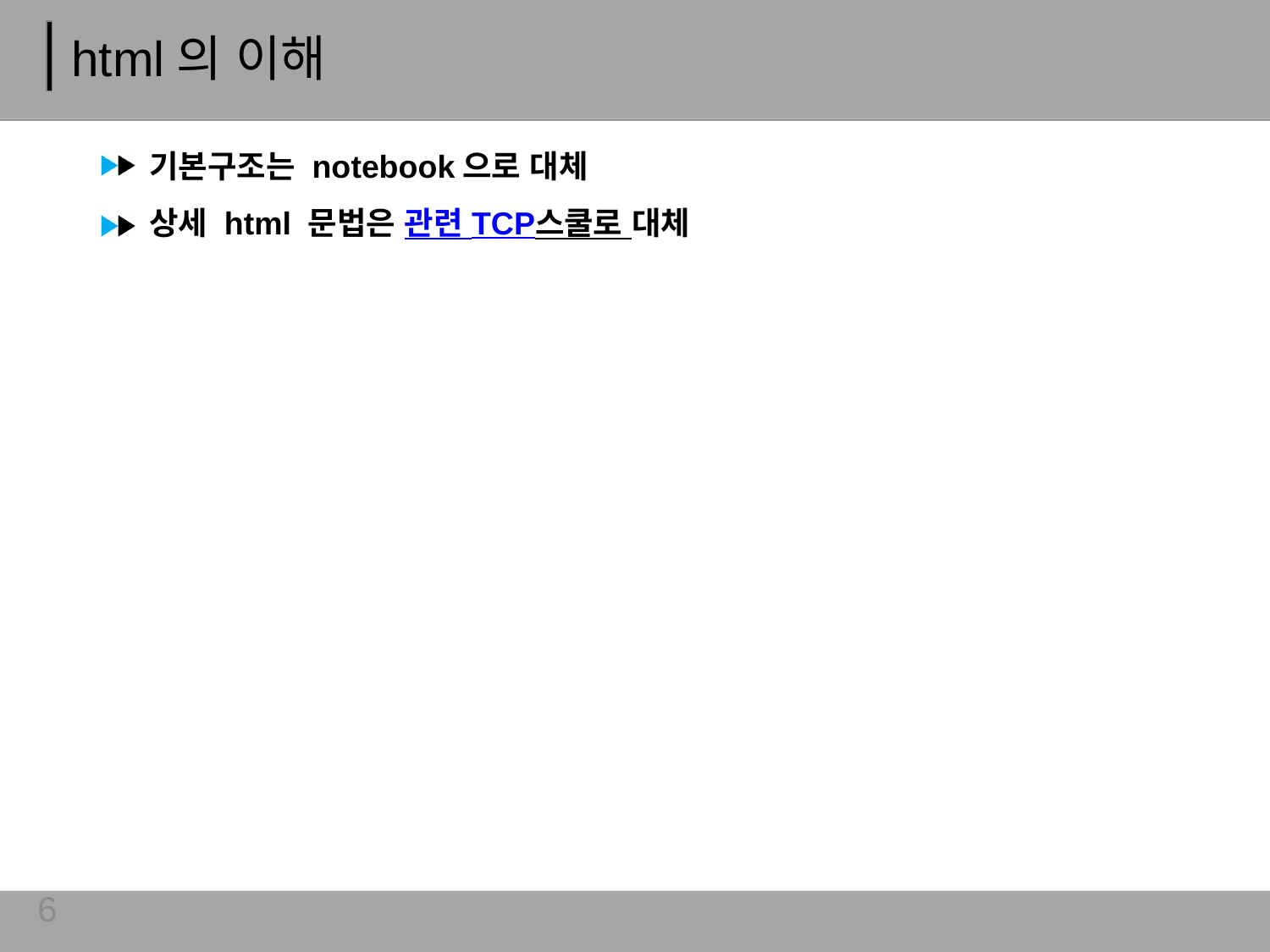

# html의 이해
기본구조는 notebook으로 대체
상세 html 문법은 관련 TCP스쿨로 대체

6